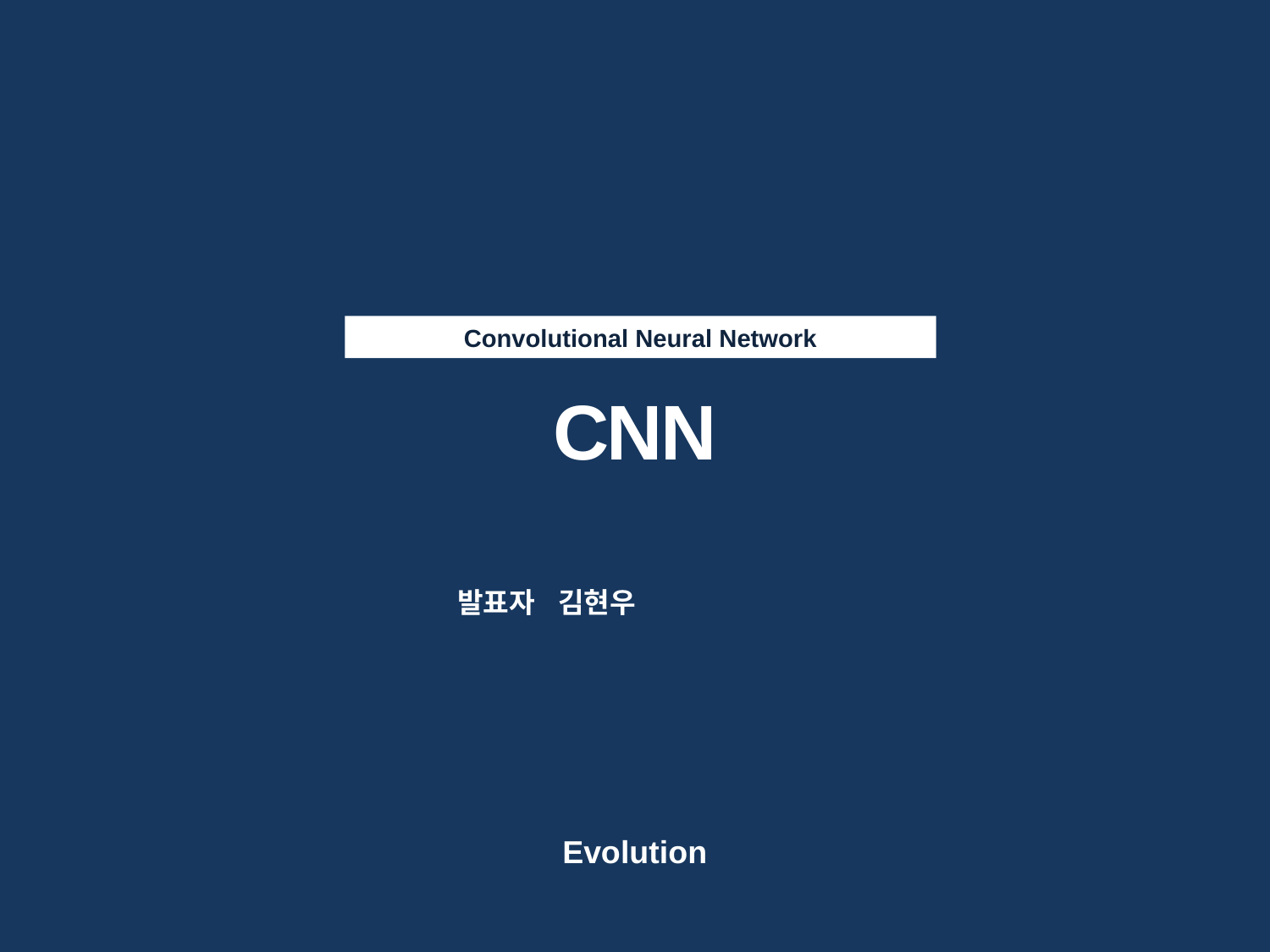

Convolutional Neural Network
CNN
발표자   김현우
Evolution